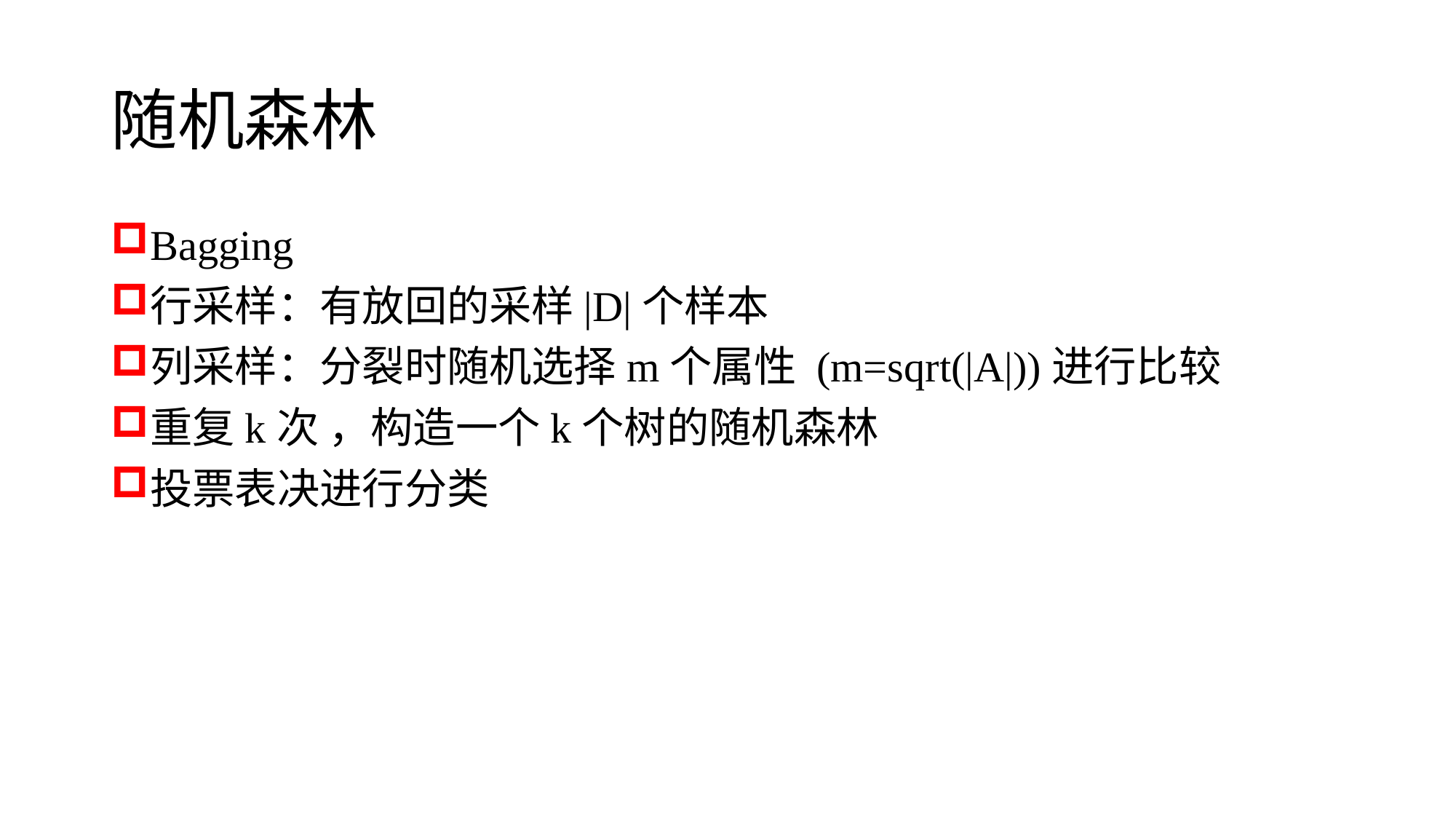

# 随机森林
Bagging
行采样：有放回的采样|D|个样本
列采样：分裂时随机选择m个属性 (m=sqrt(|A|))进行比较
重复k次 ，构造一个k个树的随机森林
投票表决进行分类